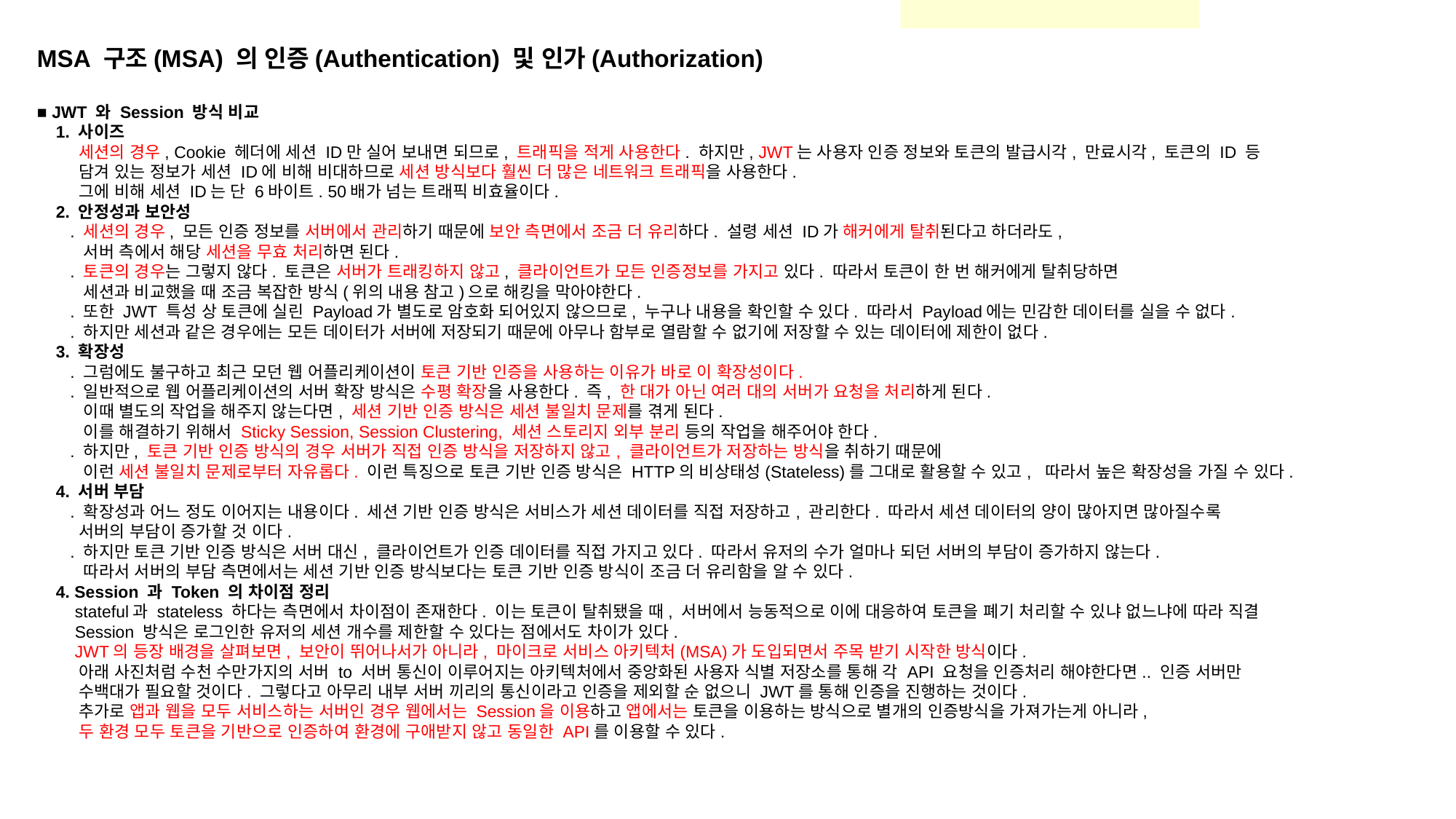

MSA 구조(MSA) 의 인증(Authentication) 및 인가(Authorization)

■ JWT 와 Session 방식 비교
    1. 사이즈
        세션의 경우, Cookie 헤더에 세션 ID만 실어 보내면 되므로, 트래픽을 적게 사용한다. 하지만, JWT는 사용자 인증 정보와 토큰의 발급시각, 만료시각, 토큰의 ID 등
        담겨 있는 정보가 세션 ID에 비해 비대하므로 세션 방식보다 훨씬 더 많은 네트워크 트래픽을 사용한다.
        그에 비해 세션 ID는 단 6바이트. 50배가 넘는 트래픽 비효율이다.
    2. 안정성과 보안성
       . 세션의 경우, 모든 인증 정보를 서버에서 관리하기 때문에 보안 측면에서 조금 더 유리하다. 설령 세션 ID가 해커에게 탈취된다고 하더라도,
         서버 측에서 해당 세션을 무효 처리하면 된다.
       . 토큰의 경우는 그렇지 않다. 토큰은 서버가 트래킹하지 않고, 클라이언트가 모든 인증정보를 가지고 있다. 따라서 토큰이 한 번 해커에게 탈취당하면
         세션과 비교했을 때 조금 복잡한 방식(위의 내용 참고)으로 해킹을 막아야한다.
       . 또한 JWT 특성 상 토큰에 실린 Payload가 별도로 암호화 되어있지 않으므로, 누구나 내용을 확인할 수 있다. 따라서 Payload에는 민감한 데이터를 실을 수 없다.
       . 하지만 세션과 같은 경우에는 모든 데이터가 서버에 저장되기 때문에 아무나 함부로 열람할 수 없기에 저장할 수 있는 데이터에 제한이 없다.
    3. 확장성
       . 그럼에도 불구하고 최근 모던 웹 어플리케이션이 토큰 기반 인증을 사용하는 이유가 바로 이 확장성이다.
       . 일반적으로 웹 어플리케이션의 서버 확장 방식은 수평 확장을 사용한다. 즉, 한 대가 아닌 여러 대의 서버가 요청을 처리하게 된다.
         이때 별도의 작업을 해주지 않는다면, 세션 기반 인증 방식은 세션 불일치 문제를 겪게 된다.
         이를 해결하기 위해서 Sticky Session, Session Clustering, 세션 스토리지 외부 분리 등의 작업을 해주어야 한다.
       . 하지만, 토큰 기반 인증 방식의 경우 서버가 직접 인증 방식을 저장하지 않고, 클라이언트가 저장하는 방식을 취하기 때문에
         이런 세션 불일치 문제로부터 자유롭다. 이런 특징으로 토큰 기반 인증 방식은 HTTP의 비상태성(Stateless)를 그대로 활용할 수 있고,  따라서 높은 확장성을 가질 수 있다.
    4. 서버 부담
       . 확장성과 어느 정도 이어지는 내용이다. 세션 기반 인증 방식은 서비스가 세션 데이터를 직접 저장하고, 관리한다. 따라서 세션 데이터의 양이 많아지면 많아질수록
        서버의 부담이 증가할 것 이다.
       . 하지만 토큰 기반 인증 방식은 서버 대신, 클라이언트가 인증 데이터를 직접 가지고 있다. 따라서 유저의 수가 얼마나 되던 서버의 부담이 증가하지 않는다.
         따라서 서버의 부담 측면에서는 세션 기반 인증 방식보다는 토큰 기반 인증 방식이 조금 더 유리함을 알 수 있다.
    4. Session 과 Token 의 차이점 정리
        stateful과 stateless 하다는 측면에서 차이점이 존재한다. 이는 토큰이 탈취됐을 때, 서버에서 능동적으로 이에 대응하여 토큰을 폐기 처리할 수 있냐 없느냐에 따라 직결
        Session 방식은 로그인한 유저의 세션 개수를 제한할 수 있다는 점에서도 차이가 있다.
        JWT의 등장 배경을 살펴보면, 보안이 뛰어나서가 아니라, 마이크로 서비스 아키텍처(MSA)가 도입되면서 주목 받기 시작한 방식이다.
        아래 사진처럼 수천 수만가지의 서버 to 서버 통신이 이루어지는 아키텍처에서 중앙화된 사용자 식별 저장소를 통해 각 API 요청을 인증처리 해야한다면.. 인증 서버만
        수백대가 필요할 것이다. 그렇다고 아무리 내부 서버 끼리의 통신이라고 인증을 제외할 순 없으니 JWT를 통해 인증을 진행하는 것이다.
        추가로 앱과 웹을 모두 서비스하는 서버인 경우 웹에서는 Session을 이용하고 앱에서는 토큰을 이용하는 방식으로 별개의 인증방식을 가져가는게 아니라,
        두 환경 모두 토큰을 기반으로 인증하여 환경에 구애받지 않고 동일한 API를 이용할 수 있다.